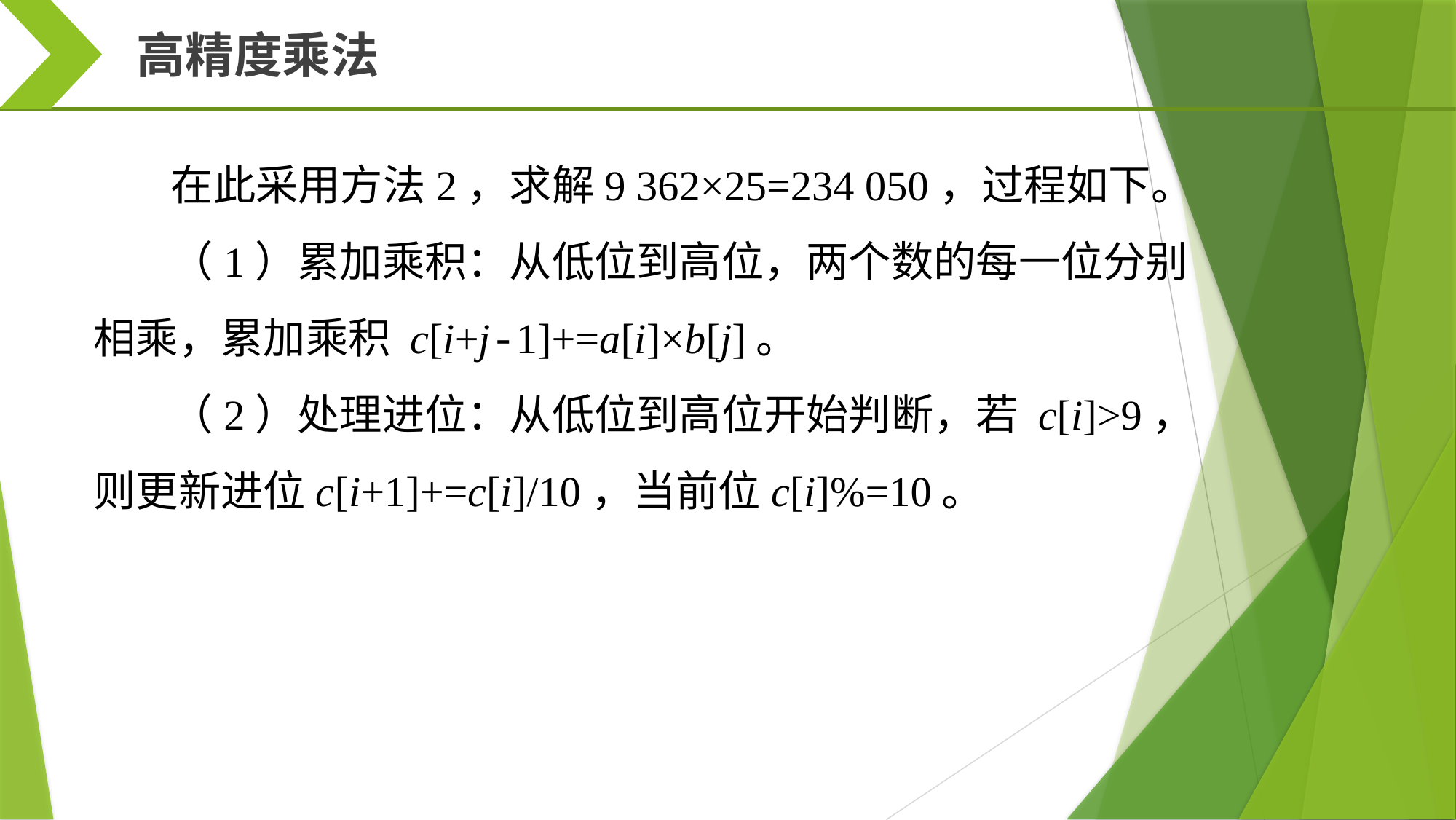

高精度乘法
在此采用方法2，求解9 362×25=234 050，过程如下。
（1）累加乘积：从低位到高位，两个数的每一位分别相乘，累加乘积 c[i+j-1]+=a[i]×b[j]。
（2）处理进位：从低位到高位开始判断，若 c[i]>9，则更新进位c[i+1]+=c[i]/10，当前位c[i]%=10。